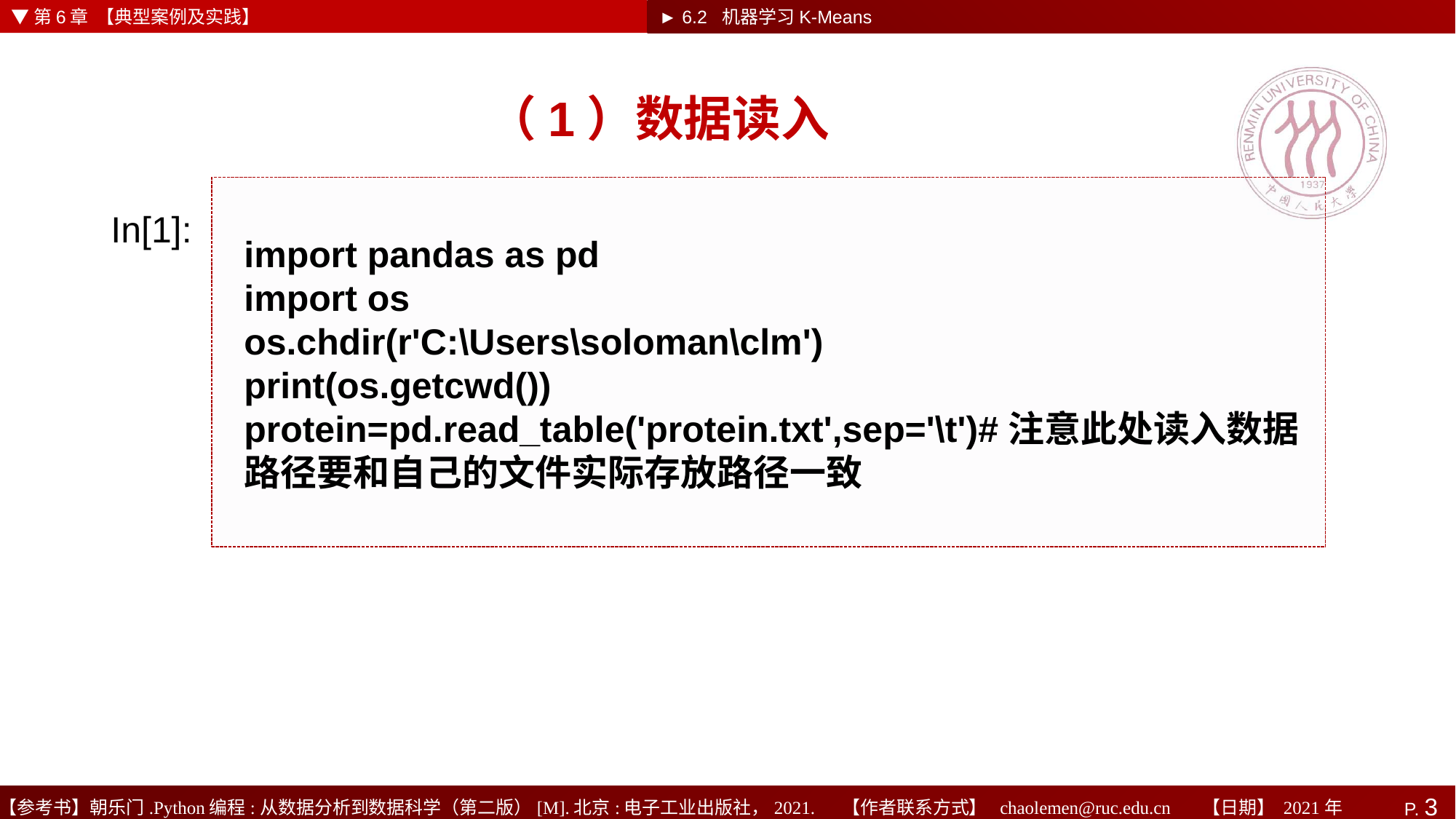

▼第6章  【典型案例及实践】
► 6.2  机器学习K-Means
# （1）数据读入
import pandas as pd
import os
os.chdir(r'C:\Users\soloman\clm')
print(os.getcwd())
protein=pd.read_table('protein.txt',sep='\t')#注意此处读入数据路径要和自己的文件实际存放路径一致
In[1]: